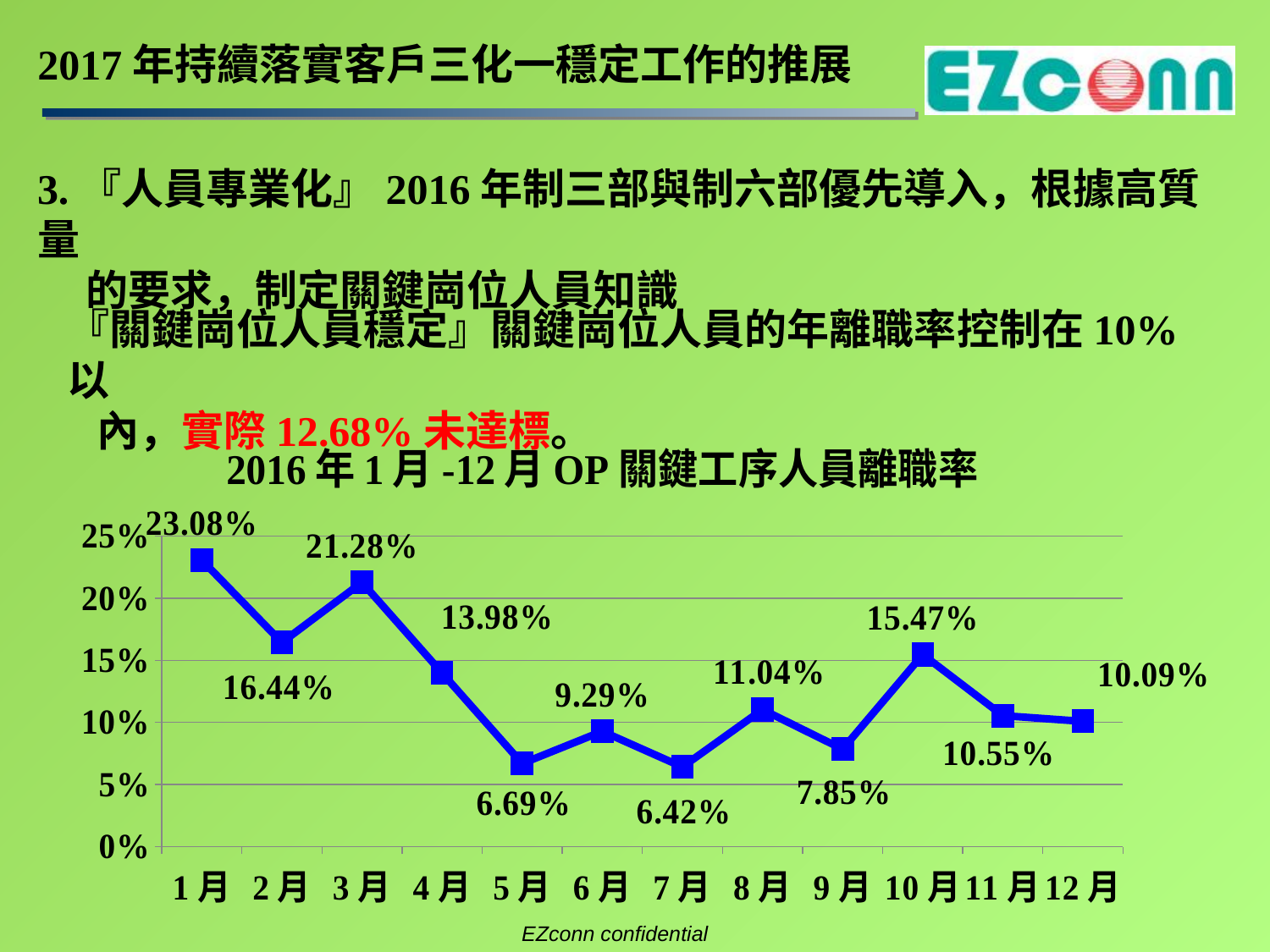

# 2017年持續落實客戶三化一穩定工作的推展
3.『人員專業化』2016年制三部與制六部優先導入，根據高質量
    的要求，制定關鍵崗位人員知識
『關鍵崗位人員穩定』關鍵崗位人員的年離職率控制在10%以
  內，實際12.68%未達標。

### Chart: 2016年1月-12月OP關鍵工序人員離職率

| Category | 汇总 |
|---|---|
| 1月 | 0.230769230769231 |
| 2月 | 0.1644204851752024 |
| 3月 | 0.2128205128205127 |
| 4月 | 0.1398176291793314 |
| 5月 | 0.06690140845070422 |
| 6月 | 0.09285714285714296 |
| 7月 | 0.06415094339622643 |
| 8月 | 0.11036789297658861 |
| 9月 | 0.07849829351535842 |
| 10月 | 0.1546762589928058 |
| 11月 | 0.10548523206751065 |
| 12月 | 0.10087719298245611 |